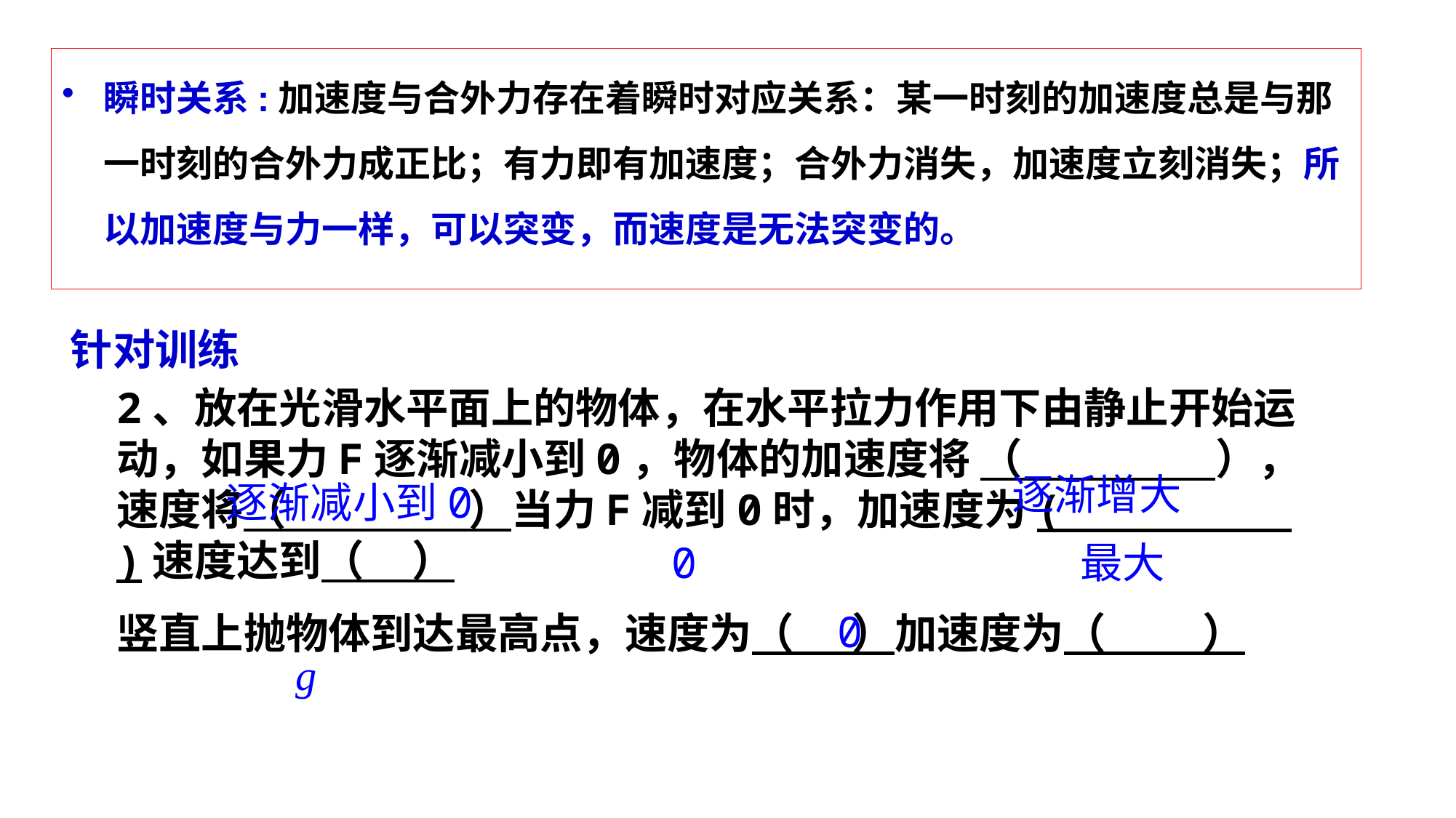

瞬时关系:加速度与合外力存在着瞬时对应关系：某一时刻的加速度总是与那一时刻的合外力成正比；有力即有加速度；合外力消失，加速度立刻消失；所以加速度与力一样，可以突变，而速度是无法突变的。
针对训练
2、放在光滑水平面上的物体，在水平拉力作用下由静止开始运动，如果力F逐渐减小到0，物体的加速度将 （                    ），速度将（                   ）当力F减到0时，加速度为(          )速度达到（     ）
竖直上抛物体到达最高点，速度为（      ）加速度为（          ）
逐渐增大
逐渐减小到0
0
最大
0
g